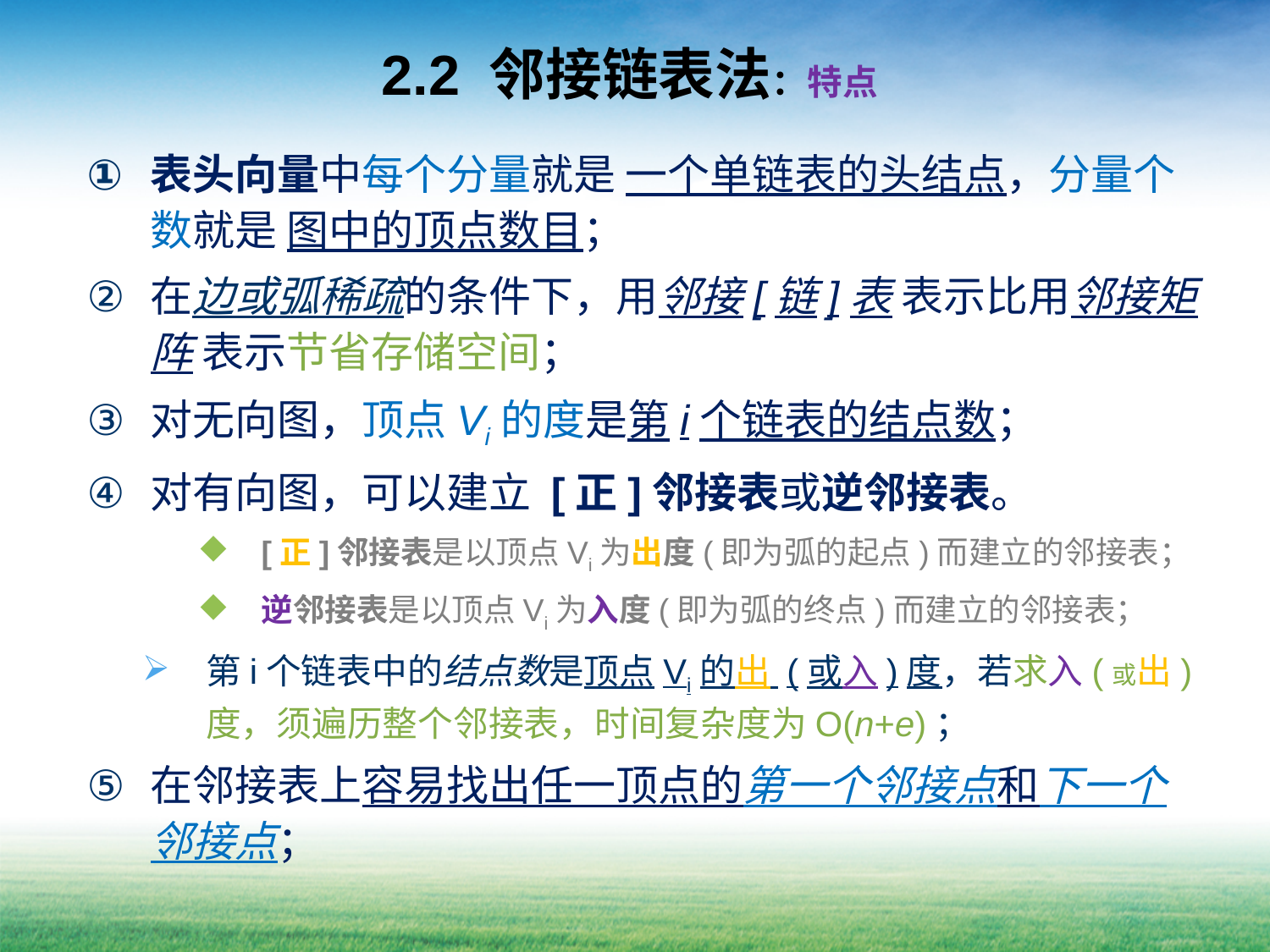

# 2.2 邻接链表法：特点
表头向量中每个分量就是 一个单链表的头结点，分量个数就是 图中的顶点数目；
在边或弧稀疏的条件下，用邻接[链]表 表示比用邻接矩阵 表示节省存储空间；
对无向图，顶点Vi的度是第i个链表的结点数；
对有向图，可以建立 [正]邻接表或逆邻接表。
[正]邻接表是以顶点Vi为出度(即为弧的起点)而建立的邻接表；
逆邻接表是以顶点Vi为入度(即为弧的终点)而建立的邻接表；
第i个链表中的结点数是顶点Vi的出 (或入)度，若求入(或出)度，须遍历整个邻接表，时间复杂度为O(n+e)；
在邻接表上容易找出任一顶点的第一个邻接点和下一个邻接点；